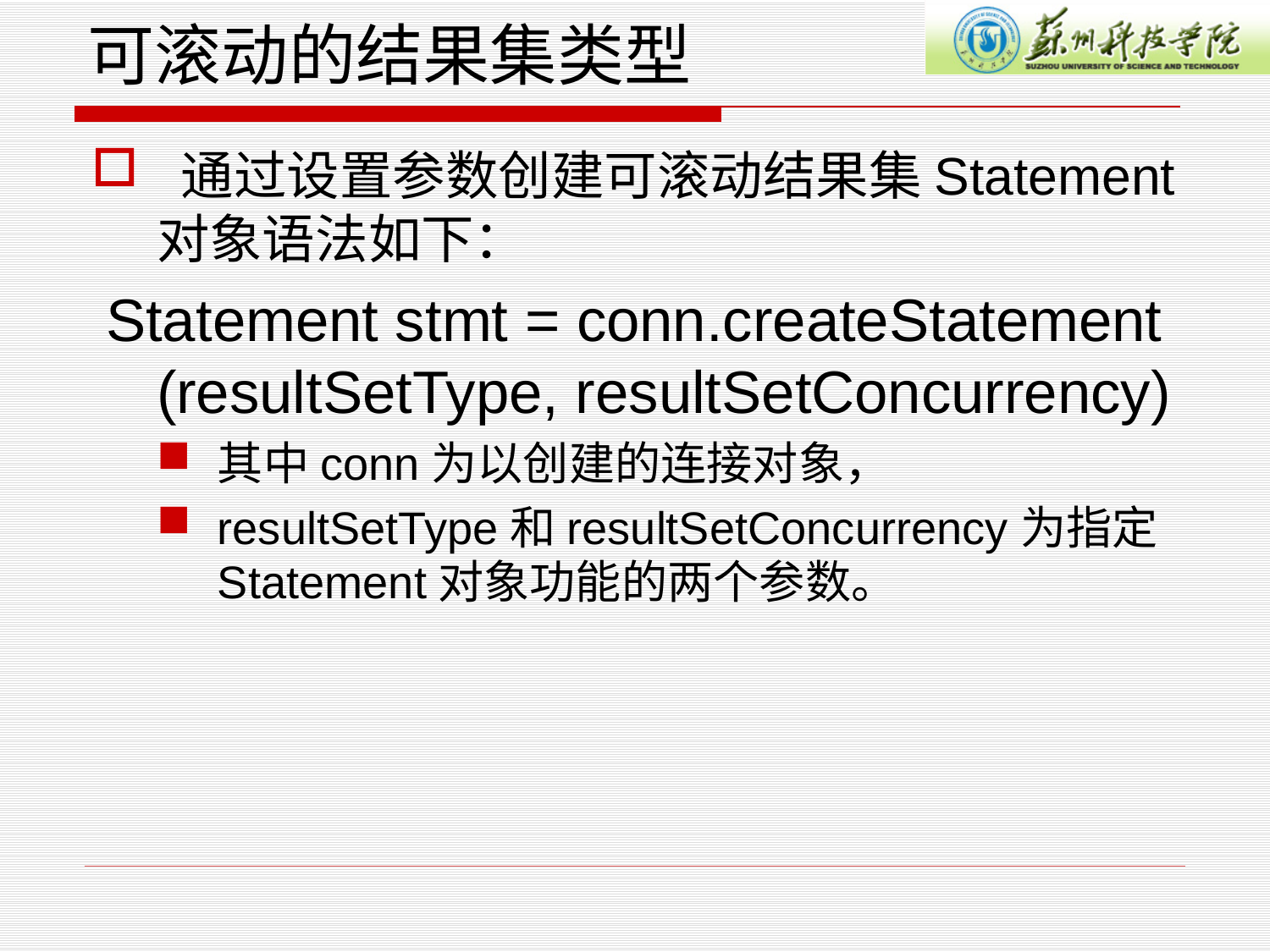

# 可滚动的结果集类型
 通过设置参数创建可滚动结果集Statement对象语法如下：
 Statement stmt = conn.createStatement (resultSetType, resultSetConcurrency)
其中conn为以创建的连接对象，
resultSetType和resultSetConcurrency为指定Statement对象功能的两个参数。